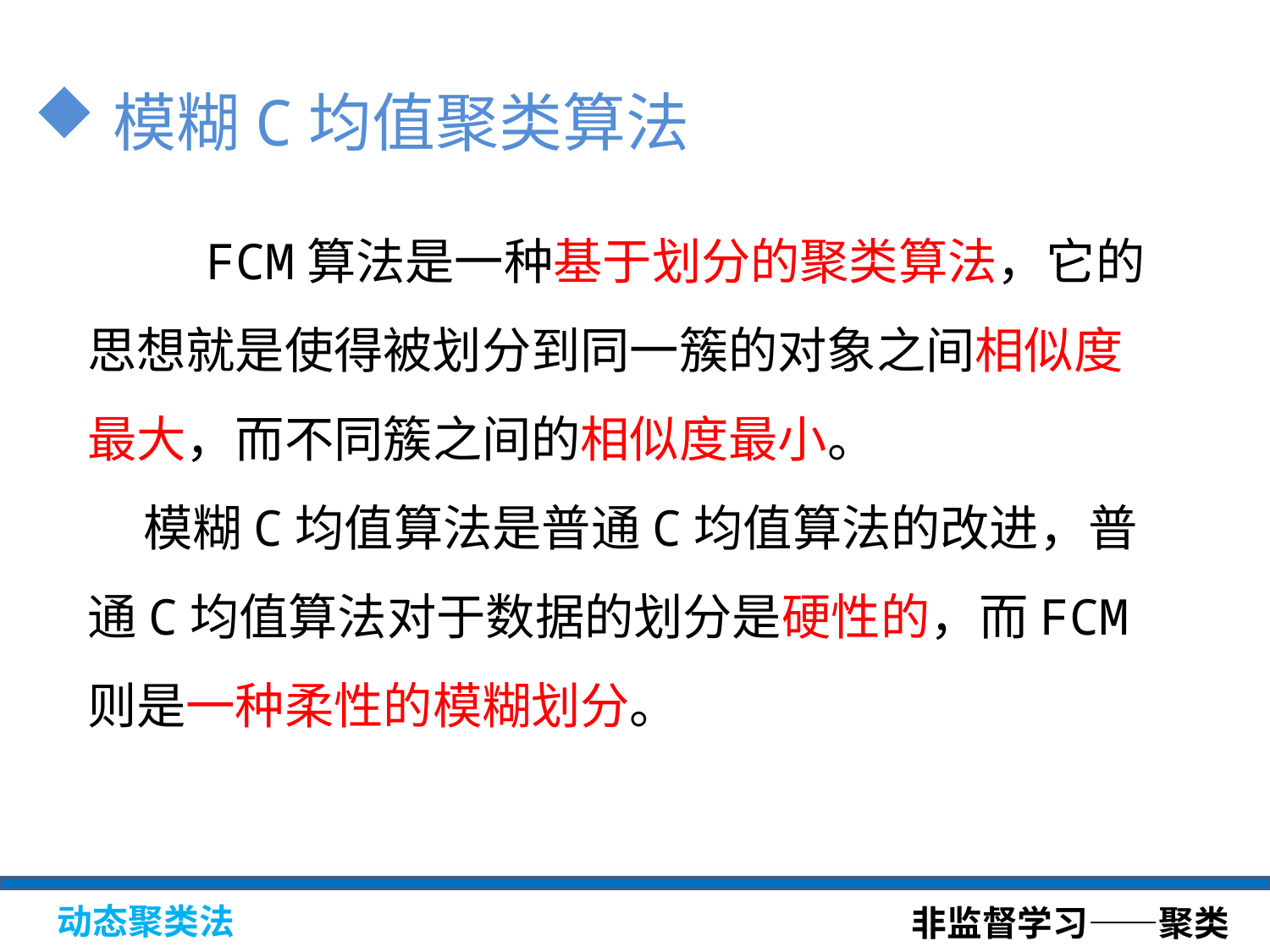

# 模糊C均值聚类算法
    FCM算法是一种基于划分的聚类算法，它的思想就是使得被划分到同一簇的对象之间相似度最大，而不同簇之间的相似度最小。
    模糊C均值算法是普通C均值算法的改进，普通C均值算法对于数据的划分是硬性的，而FCM则是一种柔性的模糊划分。

非监督学习——聚类
动态聚类法